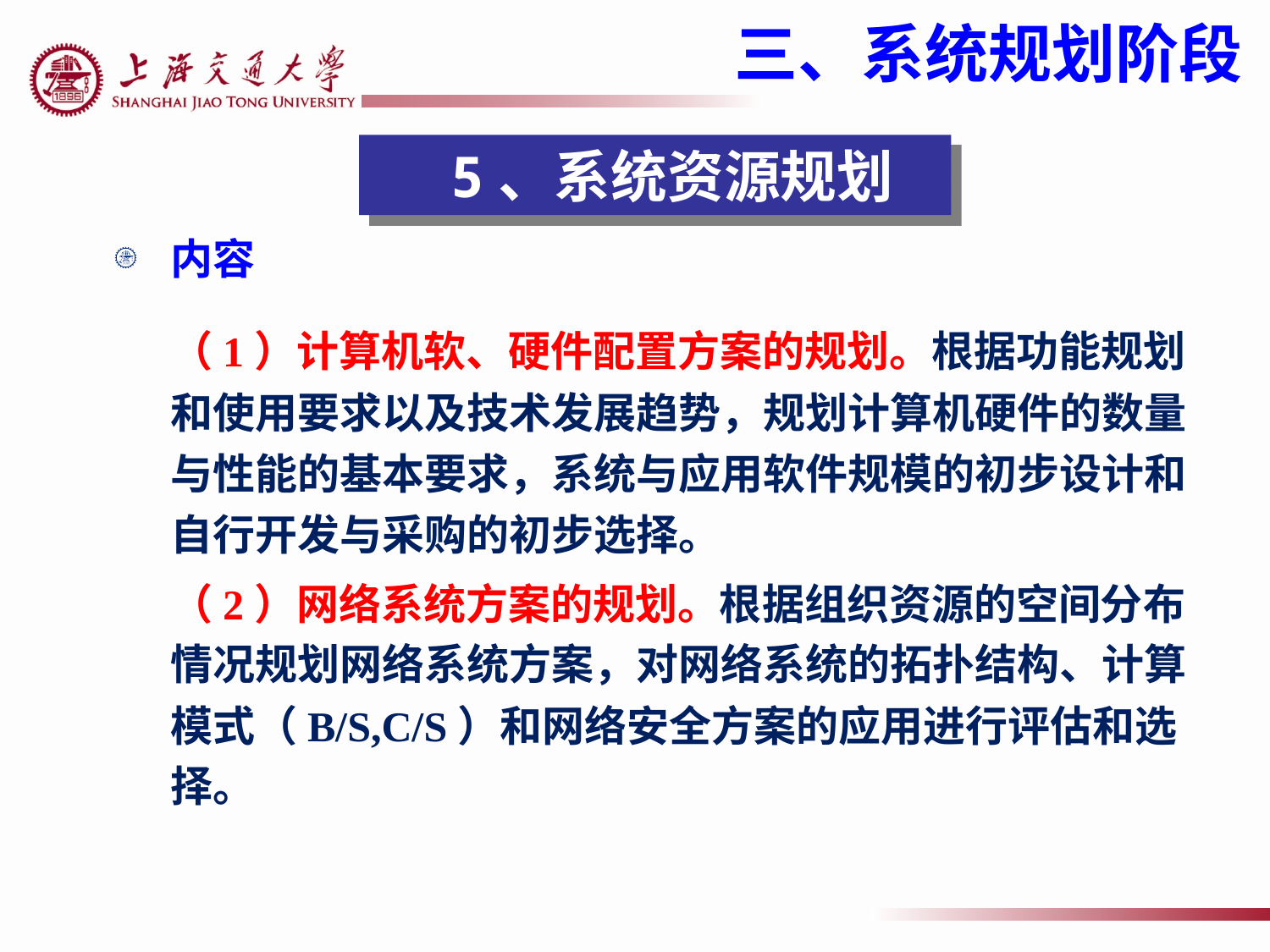

三、系统规划阶段
 5、系统资源规划
内容

	（1）计算机软、硬件配置方案的规划。根据功能规划和使用要求以及技术发展趋势，规划计算机硬件的数量与性能的基本要求，系统与应用软件规模的初步设计和自行开发与采购的初步选择。
 	（2）网络系统方案的规划。根据组织资源的空间分布情况规划网络系统方案，对网络系统的拓扑结构、计算模式（B/S,C/S）和网络安全方案的应用进行评估和选择。